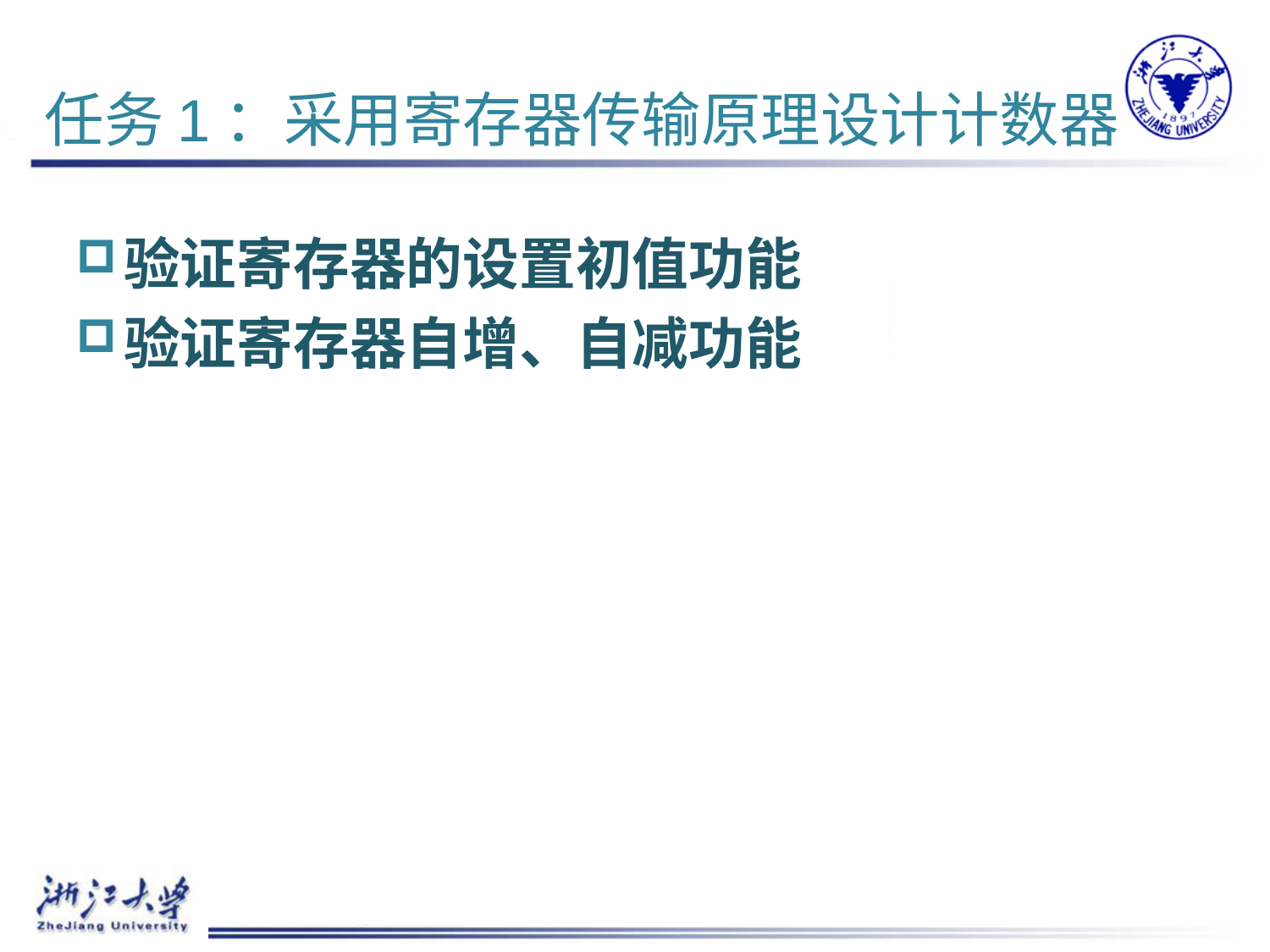

# 任务1：采用寄存器传输原理设计计数器
验证寄存器的设置初值功能
验证寄存器自增、自减功能